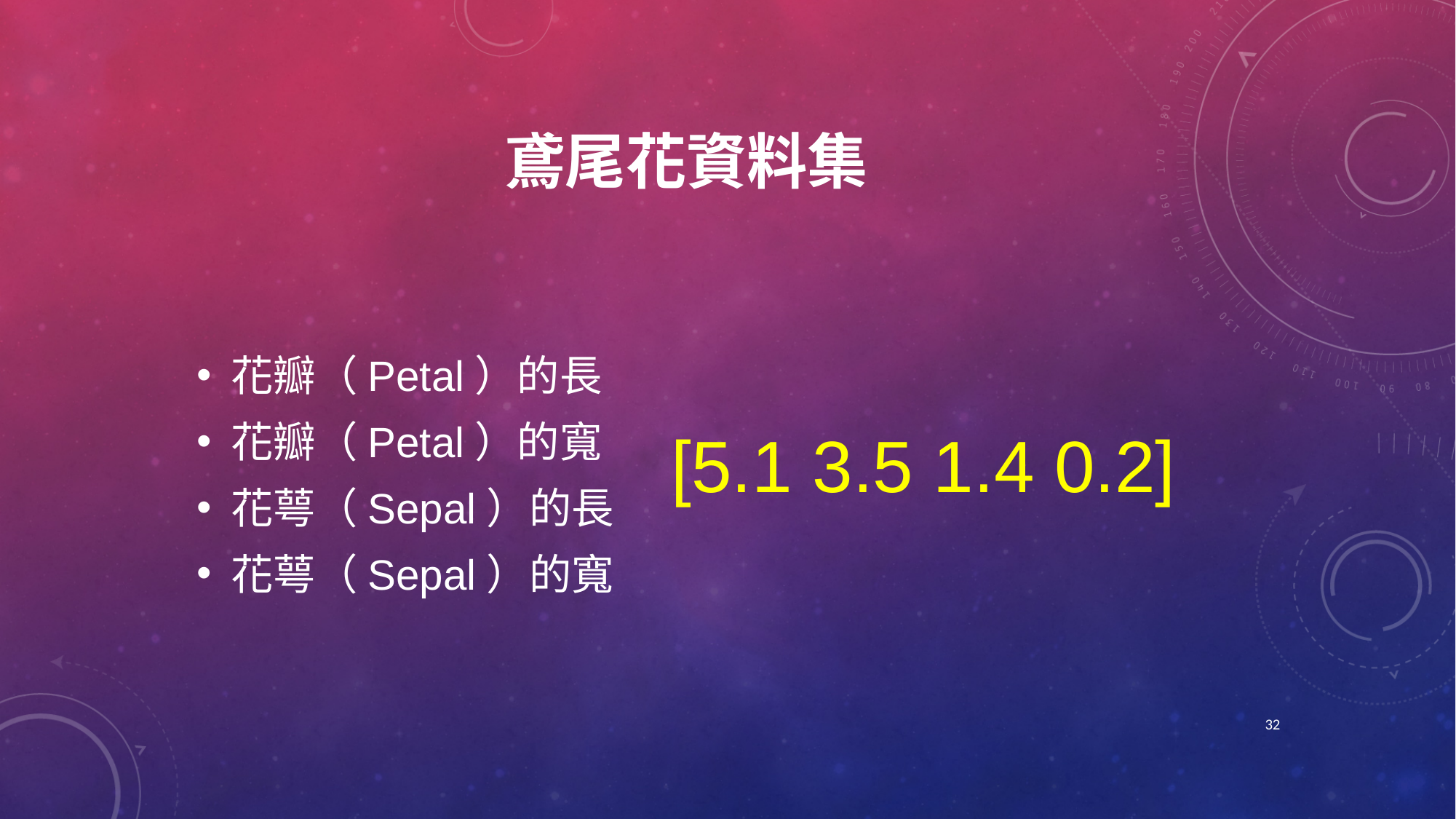

# 鳶尾花資料集
花瓣（Petal）的長
花瓣（Petal）的寬
花萼（Sepal）的長
花萼（Sepal）的寬
[5.1 3.5 1.4 0.2]
32